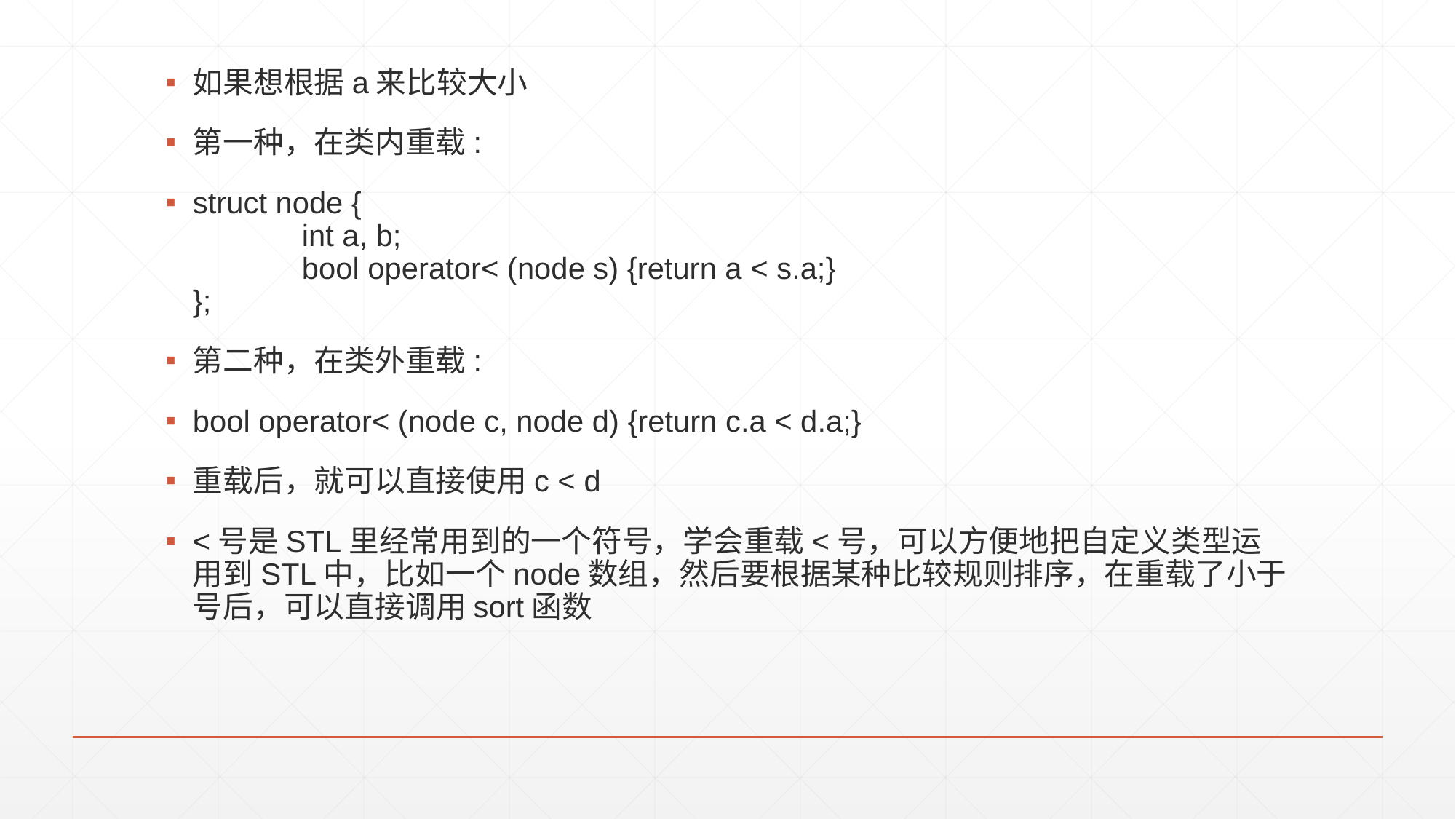

如果想根据a来比较大小
第一种，在类内重载:
struct node {
	int a, b;
	bool operator< (node s) {return a < s.a;}
};
第二种，在类外重载:
bool operator< (node c, node d) {return c.a < d.a;}
重载后，就可以直接使用c < d
<号是STL里经常用到的一个符号，学会重载<号，可以方便地把自定义类型运用到STL中，比如一个node数组，然后要根据某种比较规则排序，在重载了小于号后，可以直接调用sort函数